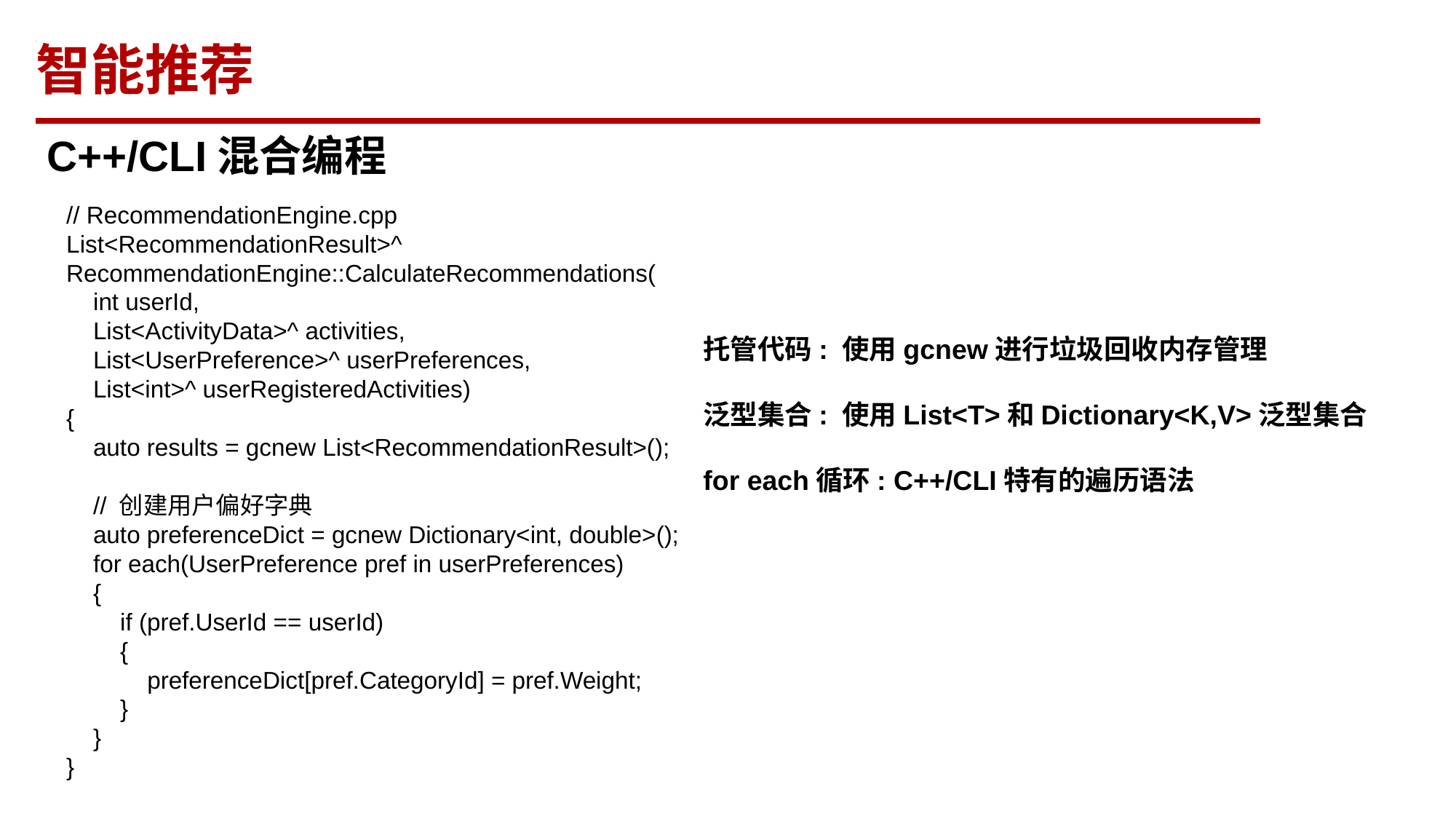

智能推荐
T

C++/CLI混合编程
// RecommendationEngine.cpp
List<RecommendationResult>^ RecommendationEngine::CalculateRecommendations(
    int userId,
    List<ActivityData>^ activities,
    List<UserPreference>^ userPreferences,
    List<int>^ userRegisteredActivities)
{
    auto results = gcnew List<RecommendationResult>();

    // 创建用户偏好字典
    auto preferenceDict = gcnew Dictionary<int, double>();
    for each(UserPreference pref in userPreferences)
    {
        if (pref.UserId == userId)
        {
            preferenceDict[pref.CategoryId] = pref.Weight;
        }
    }
}
托管代码: 使用gcnew进行垃圾回收内存管理

泛型集合: 使用List<T>和Dictionary<K,V>泛型集合

for each循环: C++/CLI特有的遍历语法